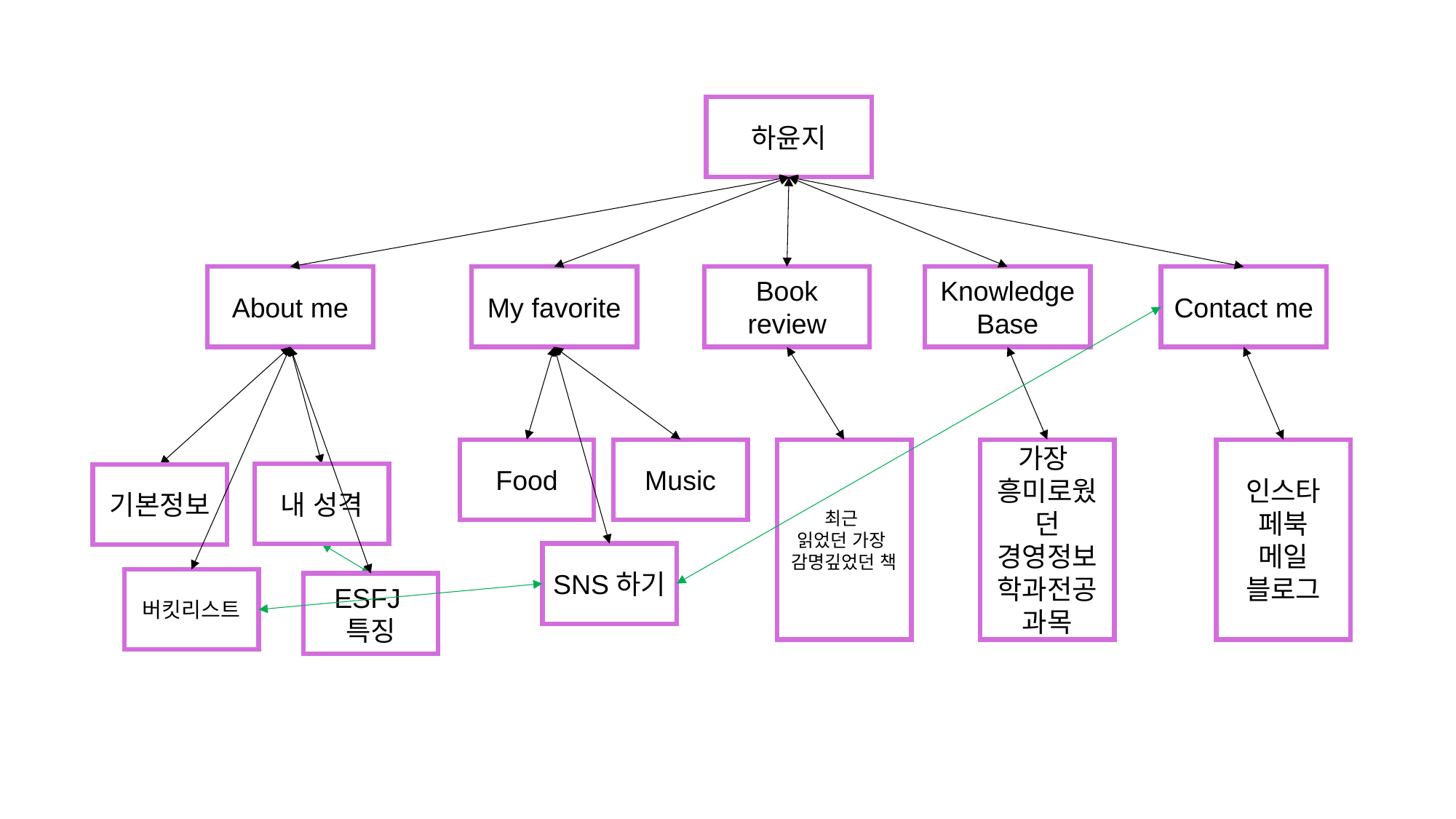

하윤지
About me
Book review
KnowledgeBase
Contact me
My favorite
인스타
페북
메일
블로그
가장
흥미로웠던 경영정보학과전공과목
최근
읽었던 가장
감명깊었던 책
Food
Music
내 성격
기본정보
SNS하기
버킷리스트
ESFJ특징